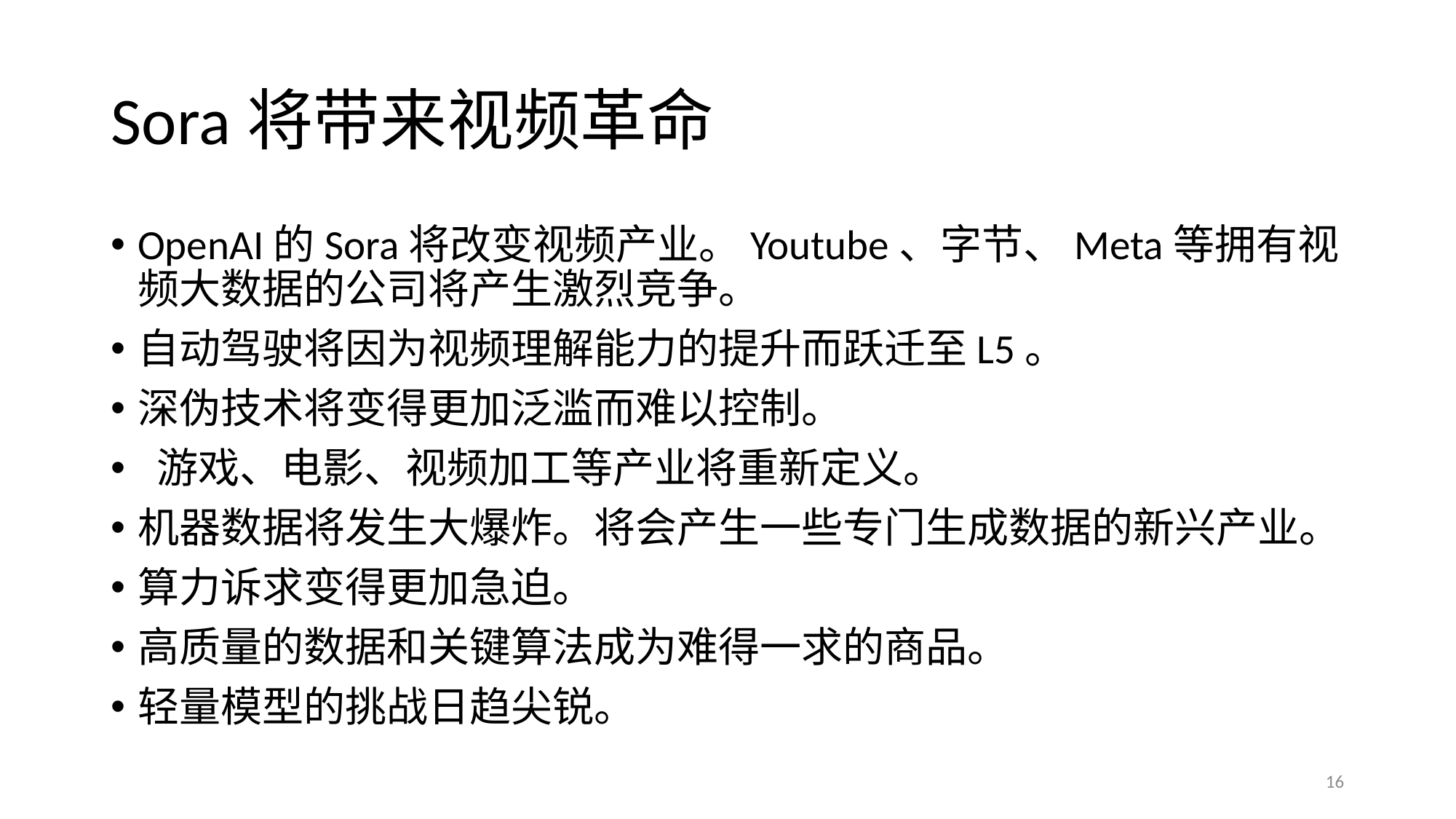

# Sora将带来视频革命
OpenAI的Sora将改变视频产业。Youtube、字节、Meta等拥有视频大数据的公司将产生激烈竞争。
自动驾驶将因为视频理解能力的提升而跃迁至L5。
深伪技术将变得更加泛滥而难以控制。
 游戏、电影、视频加工等产业将重新定义。
机器数据将发生大爆炸。将会产生一些专门生成数据的新兴产业。
算力诉求变得更加急迫。
高质量的数据和关键算法成为难得一求的商品。
轻量模型的挑战日趋尖锐。
16